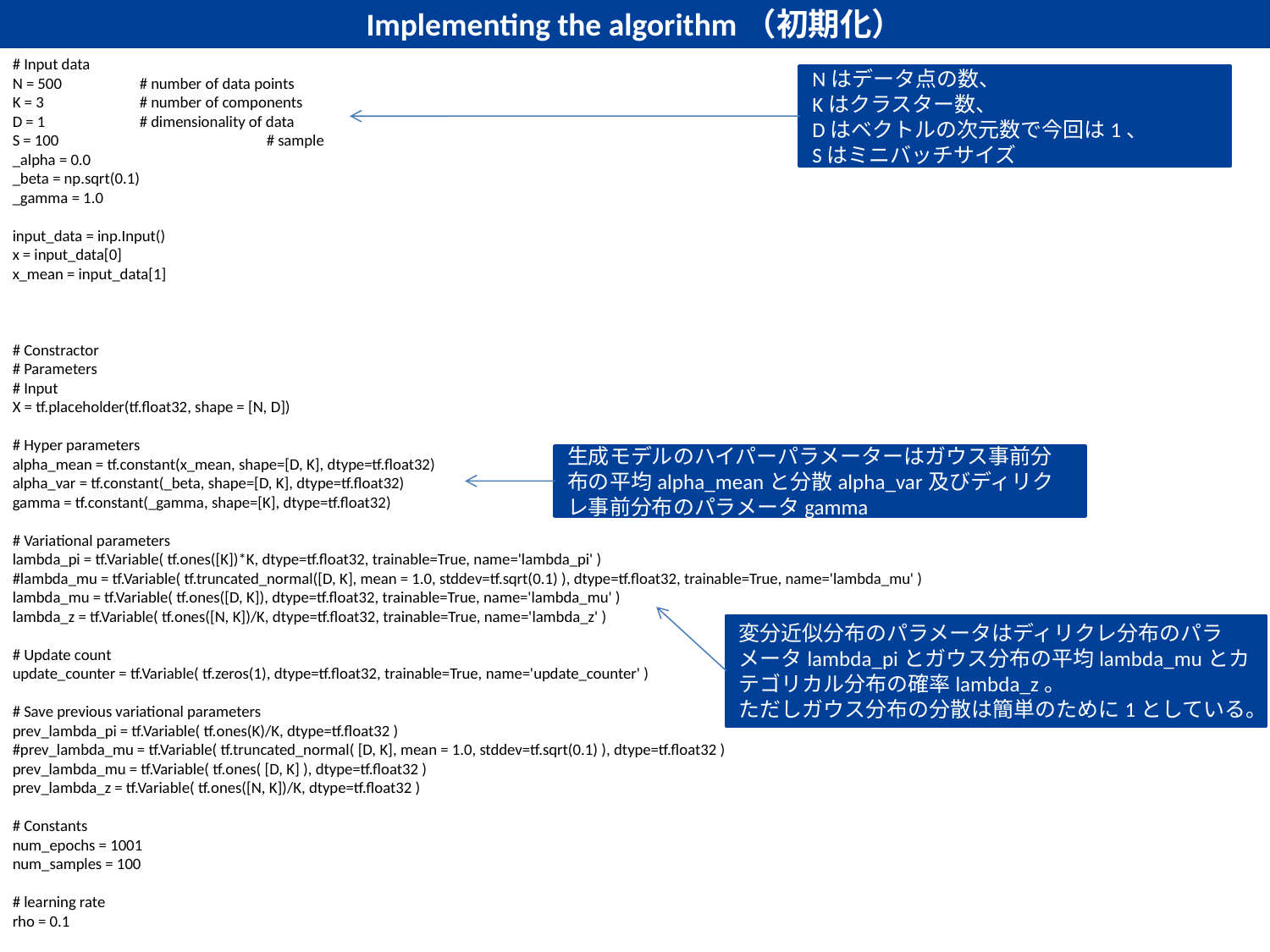

Implementing the algorithm（初期化）
# Input data
N = 500  	# number of data points
K = 3    	# number of components
D = 1     	# dimensionality of data
S = 100		# sample
_alpha = 0.0
_beta = np.sqrt(0.1)
_gamma = 1.0

input_data = inp.Input()
x = input_data[0]
x_mean = input_data[1]

# Constractor
# Parameters
# Input
X = tf.placeholder(tf.float32, shape = [N, D])

# Hyper parameters
alpha_mean = tf.constant(x_mean, shape=[D, K], dtype=tf.float32)
alpha_var = tf.constant(_beta, shape=[D, K], dtype=tf.float32)
gamma = tf.constant(_gamma, shape=[K], dtype=tf.float32)

# Variational parameters
lambda_pi = tf.Variable( tf.ones([K])*K, dtype=tf.float32, trainable=True, name='lambda_pi' )
#lambda_mu = tf.Variable( tf.truncated_normal([D, K], mean = 1.0, stddev=tf.sqrt(0.1) ), dtype=tf.float32, trainable=True, name='lambda_mu' )
lambda_mu = tf.Variable( tf.ones([D, K]), dtype=tf.float32, trainable=True, name='lambda_mu' )
lambda_z = tf.Variable( tf.ones([N, K])/K, dtype=tf.float32, trainable=True, name='lambda_z' )

# Update count
update_counter = tf.Variable( tf.zeros(1), dtype=tf.float32, trainable=True, name='update_counter' )

# Save previous variational parameters
prev_lambda_pi = tf.Variable( tf.ones(K)/K, dtype=tf.float32 )
#prev_lambda_mu = tf.Variable( tf.truncated_normal( [D, K], mean = 1.0, stddev=tf.sqrt(0.1) ), dtype=tf.float32 )
prev_lambda_mu = tf.Variable( tf.ones( [D, K] ), dtype=tf.float32 )
prev_lambda_z = tf.Variable( tf.ones([N, K])/K, dtype=tf.float32 )

# Constants
num_epochs = 1001
num_samples = 100

# learning rate
rho = 0.1
Nはデータ点の数、
Kはクラスター数、
Dはベクトルの次元数で今回は1、
Sはミニバッチサイズ
生成モデルのハイパーパラメーターはガウス事前分布の平均alpha_meanと分散alpha_var及びディリクレ事前分布のパラメータgamma
変分近似分布のパラメータはディリクレ分布のパラメータlambda_piとガウス分布の平均lambda_muとカテゴリカル分布の確率lambda_z。
ただしガウス分布の分散は簡単のために1としている。